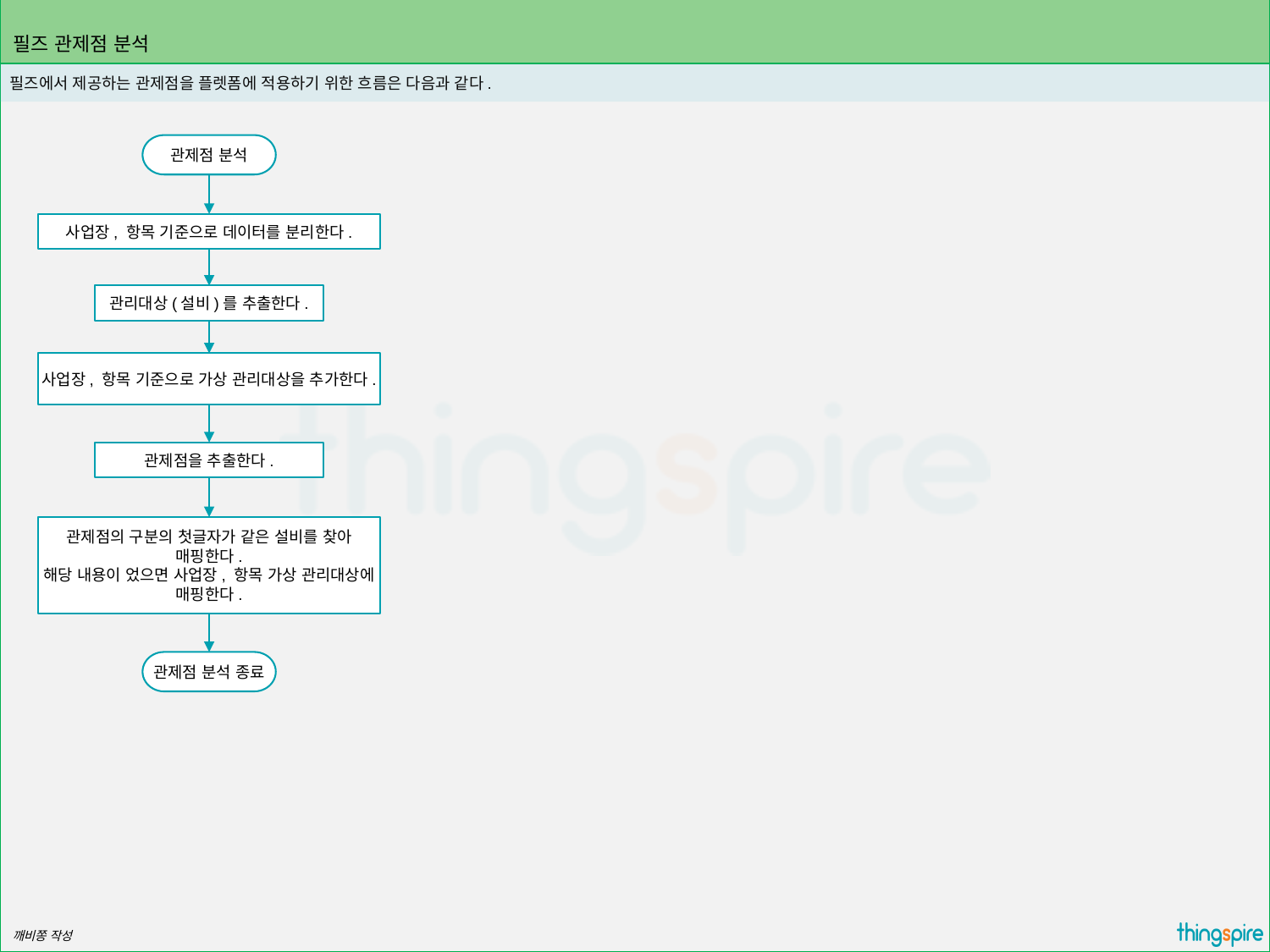

# 필즈 관제점 분석
필즈에서 제공하는 관제점을 플렛폼에 적용하기 위한 흐름은 다음과 같다.
관제점 분석
사업장, 항목 기준으로 데이터를 분리한다.
관리대상(설비)를 추출한다.
사업장, 항목 기준으로 가상 관리대상을 추가한다.
관제점을 추출한다.
관제점의 구분의 첫글자가 같은 설비를 찾아 매핑한다.
해당 내용이 었으면 사업장, 항목 가상 관리대상에 매핑한다.
관제점 분석 종료